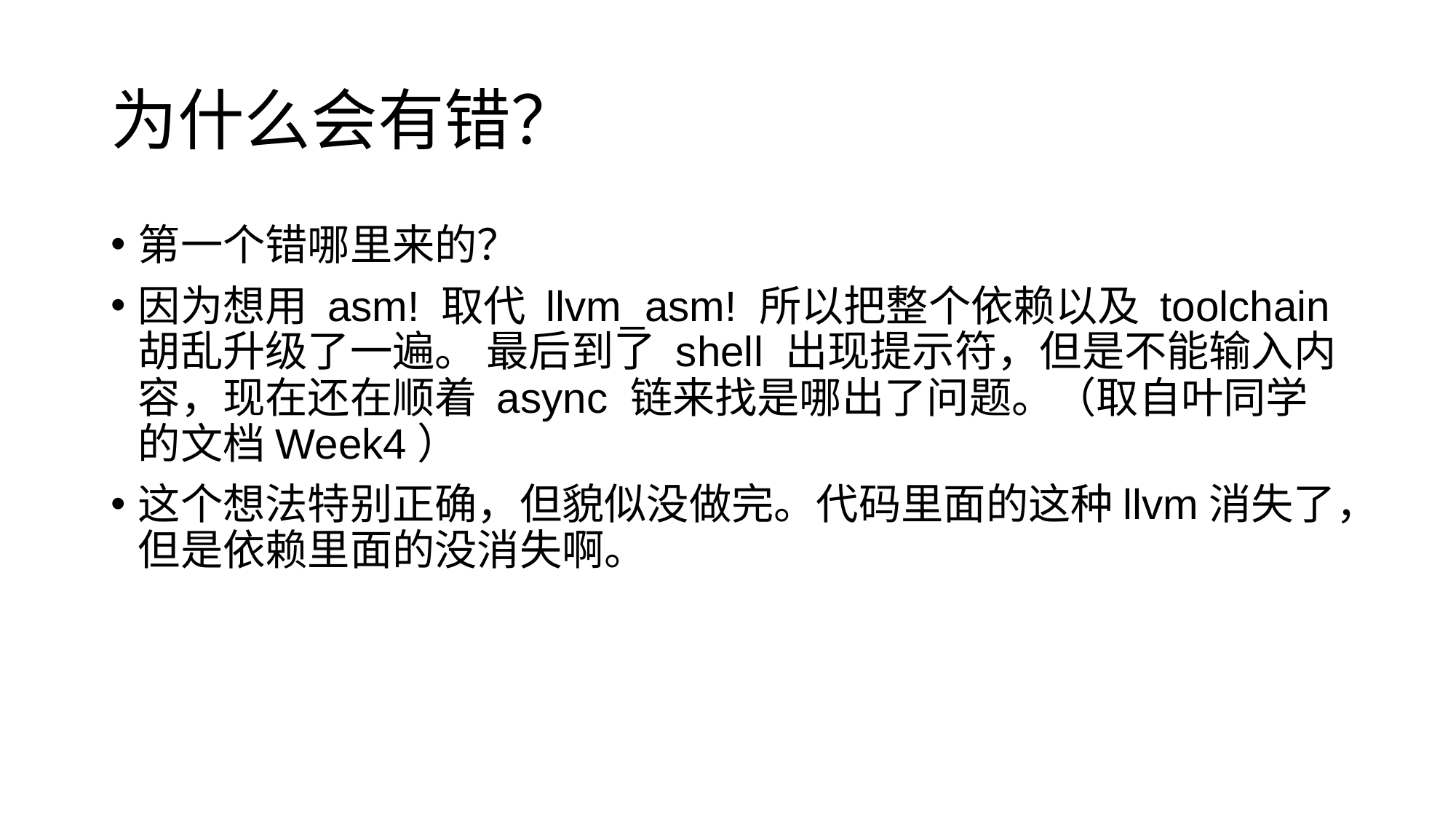

# 为什么会有错？
第一个错哪里来的？
因为想用 asm! 取代 llvm_asm! 所以把整个依赖以及 toolchain 胡乱升级了一遍。 最后到了 shell 出现提示符，但是不能输入内容，现在还在顺着 async 链来找是哪出了问题。（取自叶同学的文档Week4）
这个想法特别正确，但貌似没做完。代码里面的这种llvm消失了，但是依赖里面的没消失啊。